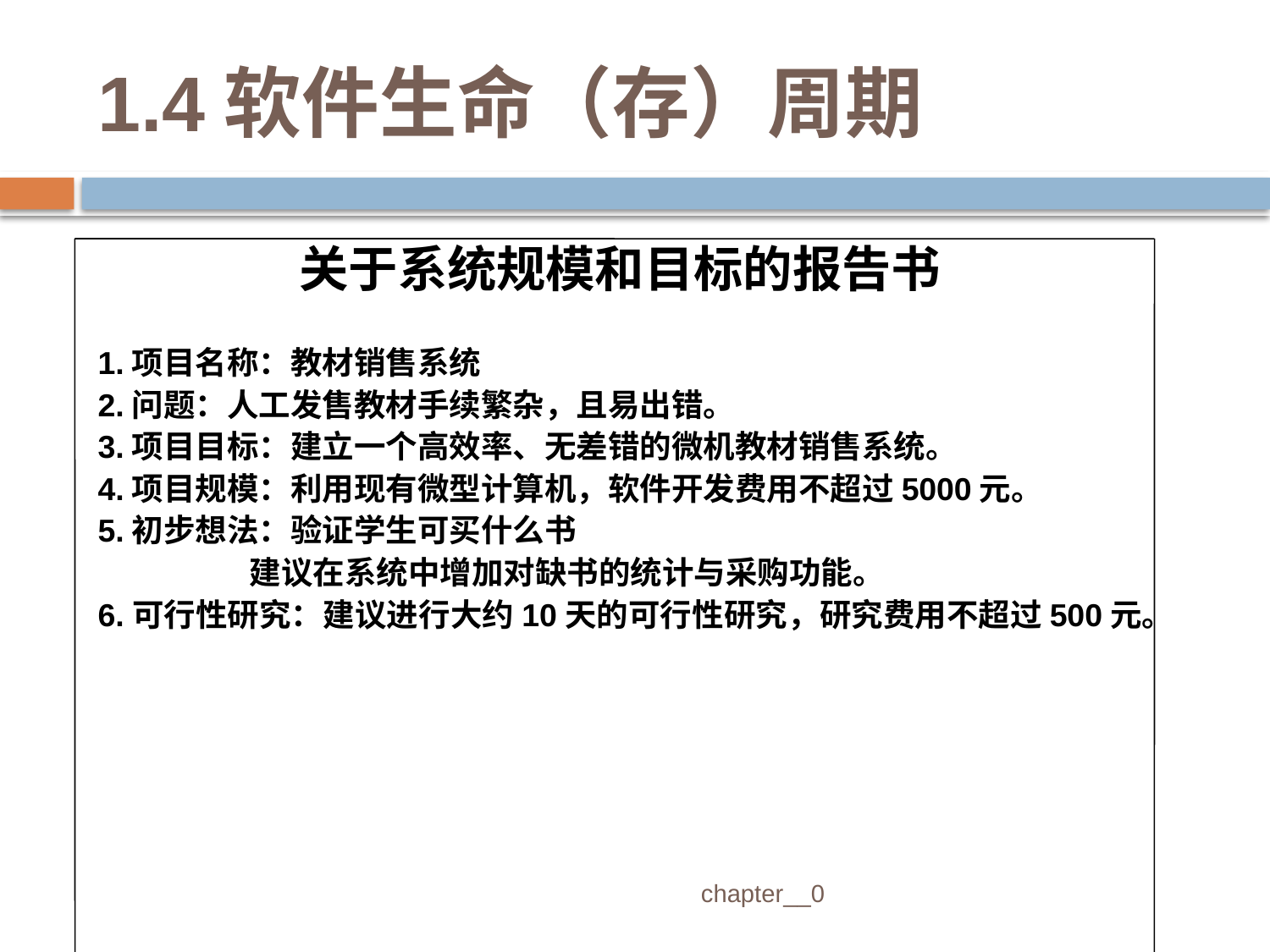

# 1.4软件生命（存）周期
30
关于系统规模和目标的报告书

1.项目名称：教材销售系统
2.问题：人工发售教材手续繁杂，且易出错。
3.项目目标：建立一个高效率、无差错的微机教材销售系统。
4.项目规模：利用现有微型计算机，软件开发费用不超过5000元。
5.初步想法：验证学生可买什么书
                    建议在系统中增加对缺书的统计与采购功能。
6.可行性研究：建议进行大约10天的可行性研究，研究费用不超过500元。

 chapter__0